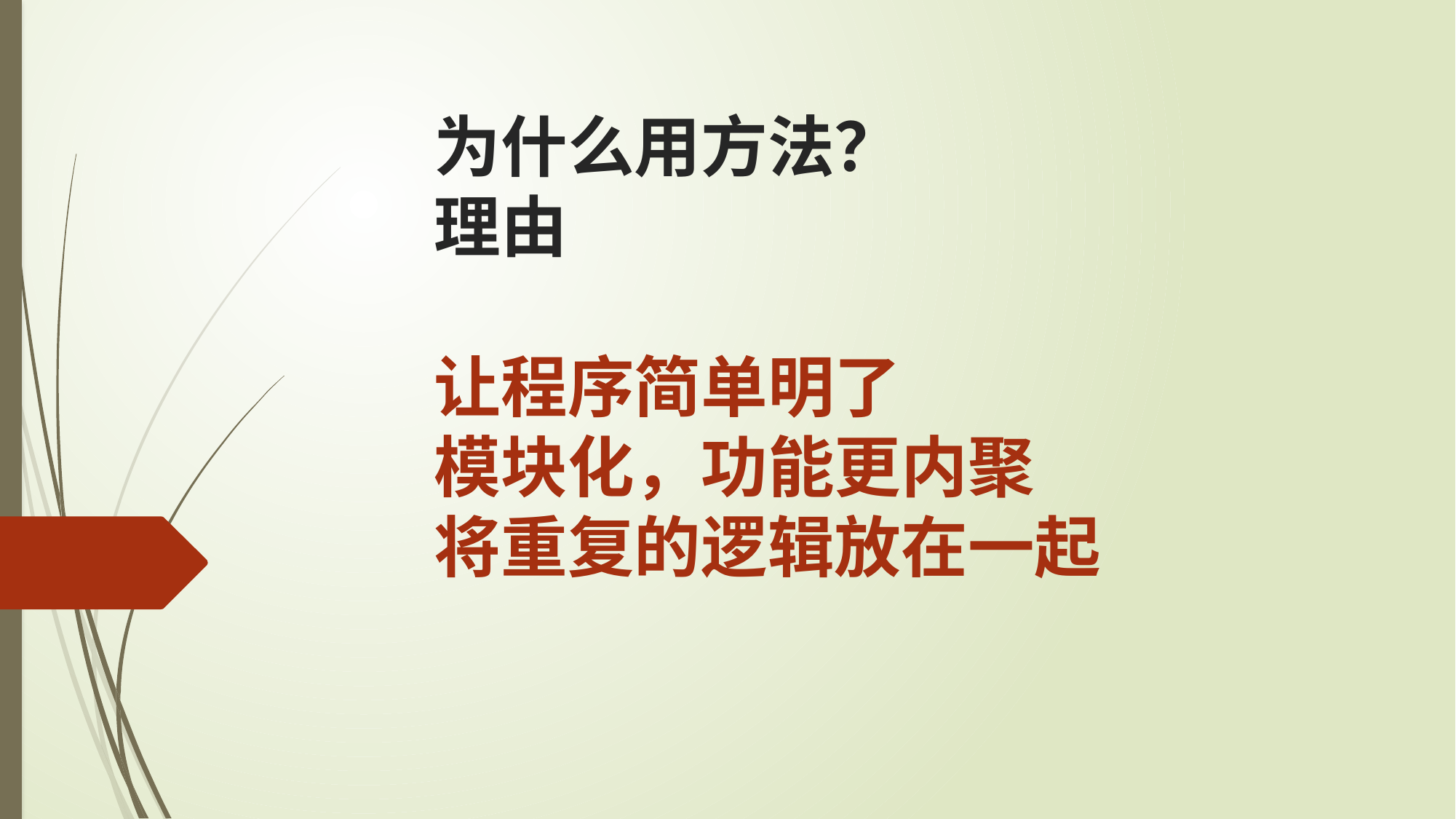

为什么用方法？
理由

让程序简单明了
模块化，功能更内聚
将重复的逻辑放在一起